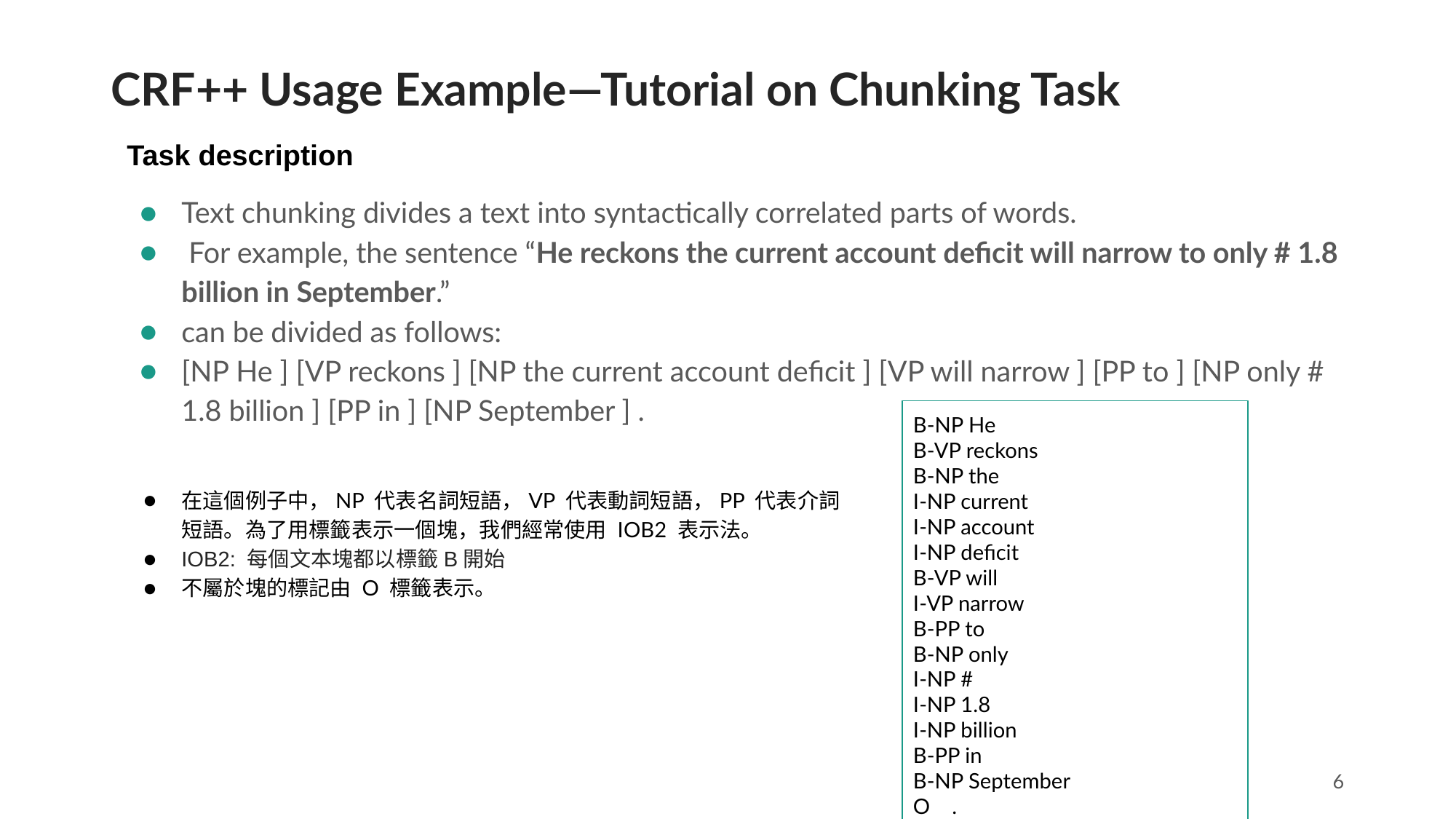

# CRF++ Usage Example—Tutorial on Chunking Task

Task description
Text chunking divides a text into syntactically correlated parts of words.
 For example, the sentence “He reckons the current account deficit will narrow to only # 1.8 billion in September.”
can be divided as follows:
[NP He ] [VP reckons ] [NP the current account deficit ] [VP will narrow ] [PP to ] [NP only # 1.8 billion ] [PP in ] [NP September ] .

B-NP He
B-VP reckons
B-NP the
I-NP current
I-NP account
I-NP deficit
B-VP will
I-VP narrow
B-PP to
B-NP only
I-NP #
I-NP 1.8
I-NP billion
B-PP in
B-NP September
O    .

在這個例子中，NP 代表名詞短語，VP 代表動詞短語，PP 代表介詞短語。為了用標籤表示一個塊，我們經常使用 IOB2 表示法。
IOB2: 每個文本塊都以標籤B開始
不屬於塊的標記由 O 標籤表示。

6